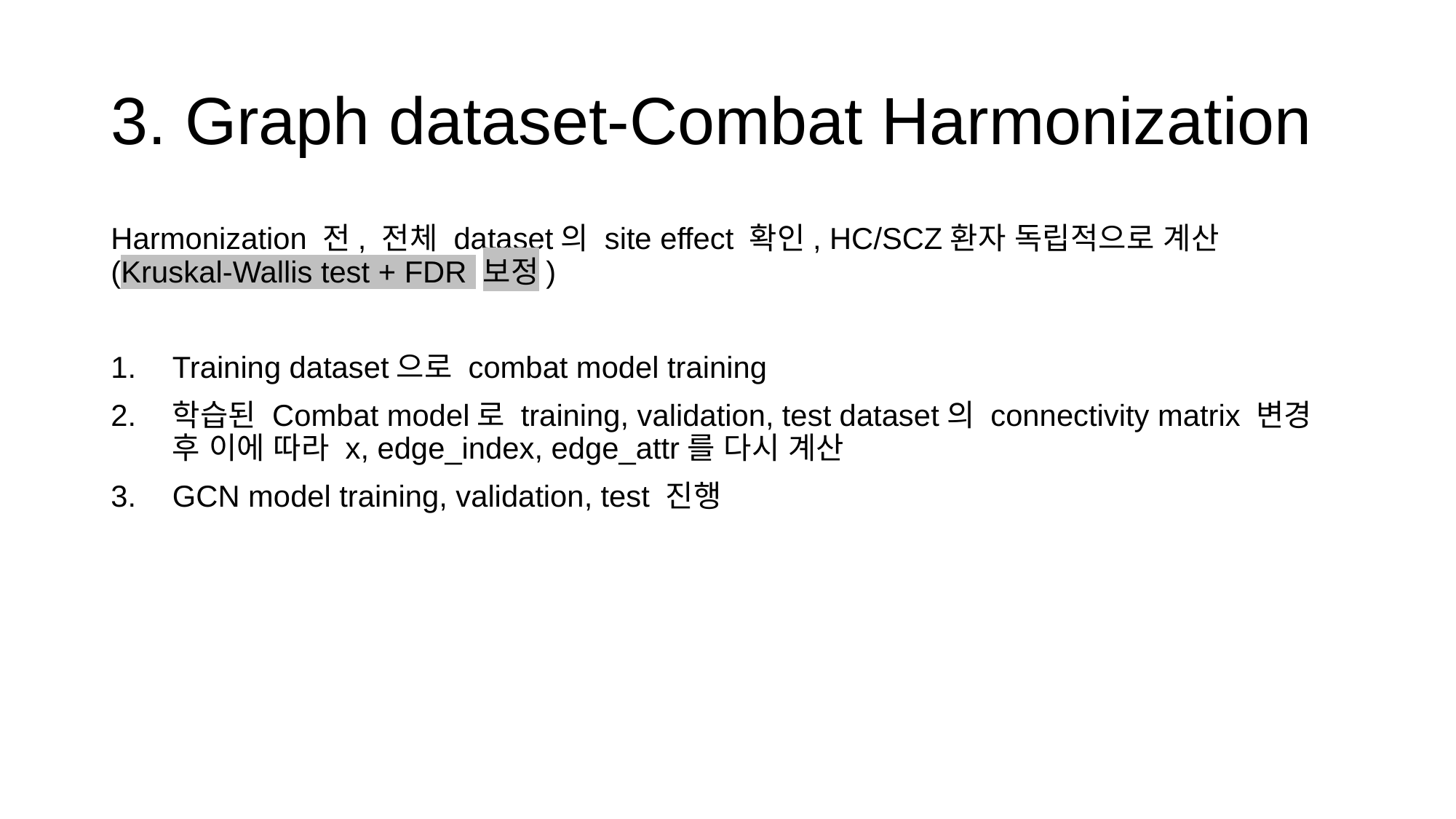

# 3. Graph dataset-Combat Harmonization
Harmonization 전, 전체 dataset의 site effect 확인, HC/SCZ환자 독립적으로 계산(Kruskal-Wallis test + FDR 보정)

Training dataset으로 combat model training
학습된 Combat model로 training, validation, test dataset의 connectivity matrix 변경 후 이에 따라 x, edge_index, edge_attr를 다시 계산
GCN model training, validation, test 진행